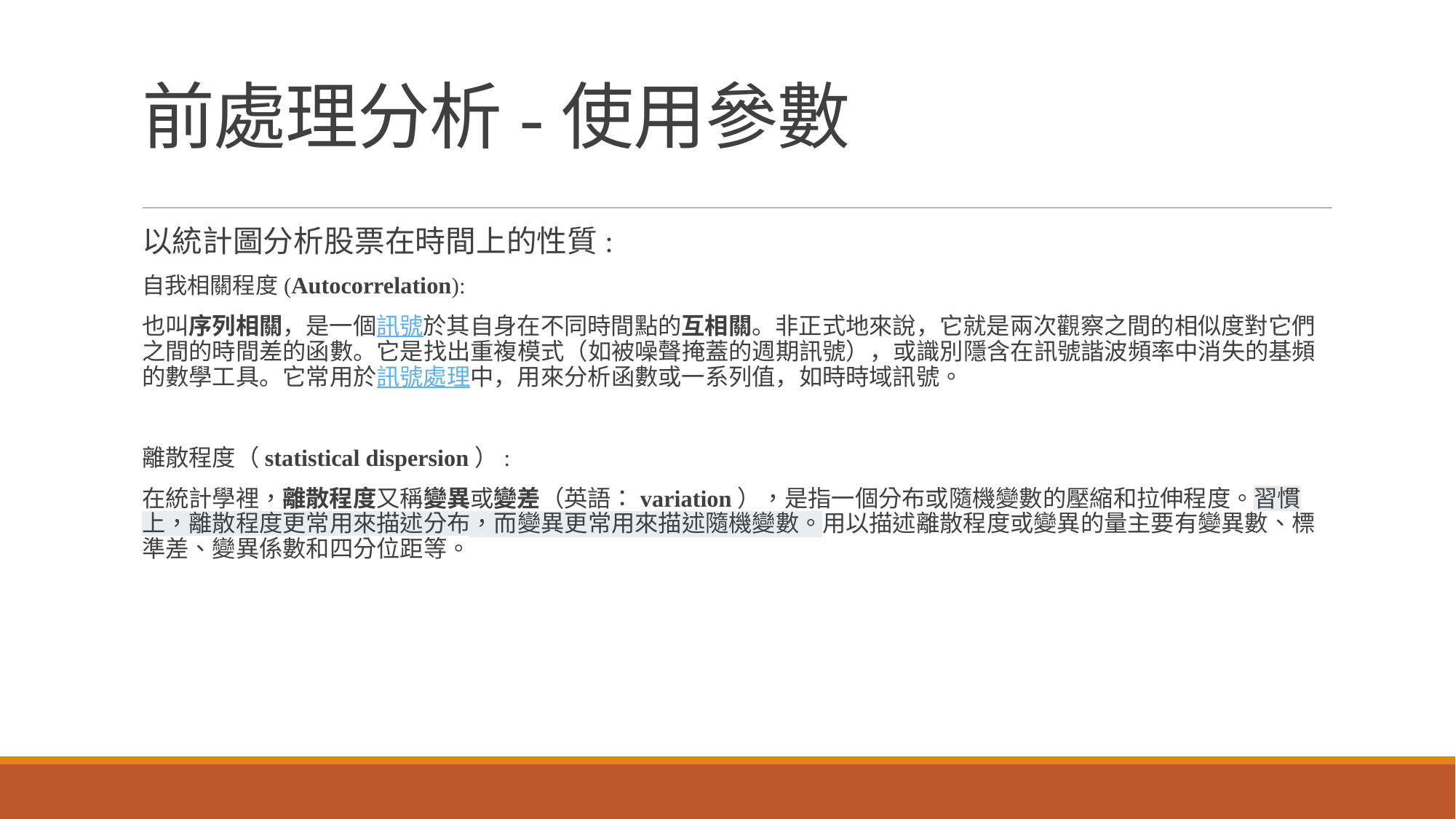

# 前處理分析-使用參數
以統計圖分析股票在時間上的性質:
自我相關程度(Autocorrelation):
也叫序列相關，是一個訊號於其自身在不同時間點的互相關。非正式地來說，它就是兩次觀察之間的相似度對它們之間的時間差的函數。它是找出重複模式（如被噪聲掩蓋的週期訊號），或識別隱含在訊號諧波頻率中消失的基頻的數學工具。它常用於訊號處理中，用來分析函數或一系列值，如時時域訊號。

離散程度（statistical dispersion）:
在統計學裡，離散程度又稱變異或變差（英語：variation），是指一個分布或隨機變數的壓縮和拉伸程度。習慣上，離散程度更常用來描述分布，而變異更常用來描述隨機變數。用以描述離散程度或變異的量主要有變異數、標準差、變異係數和四分位距等。